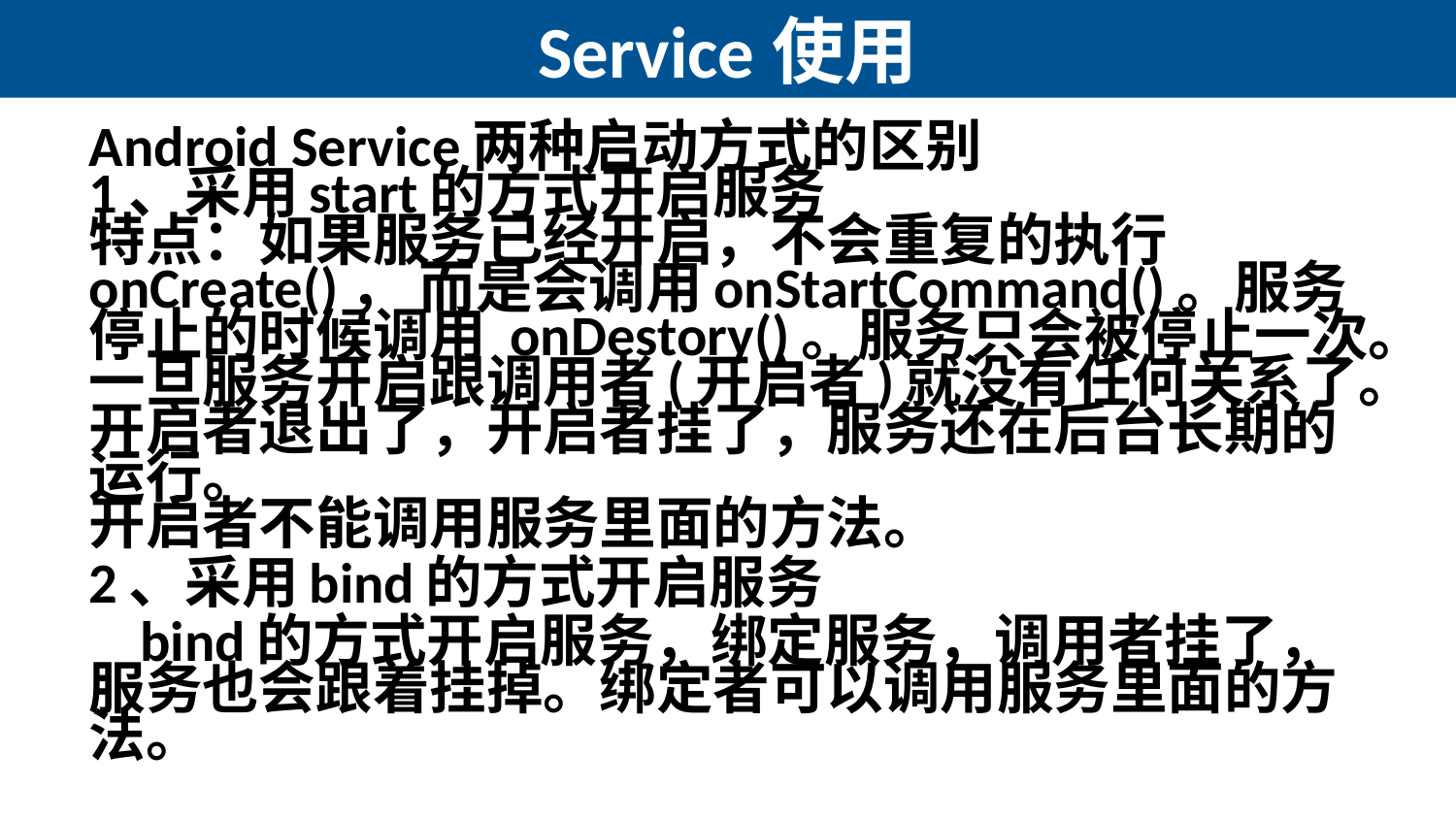

# Service使用
Android Service两种启动方式的区别
1、采用start的方式开启服务
特点：如果服务已经开启，不会重复的执行onCreate()， 而是会调用onStartCommand()。服务停止的时候调用 onDestory()。服务只会被停止一次。一旦服务开启跟调用者(开启者)就没有任何关系了。开启者退出了，开启者挂了，服务还在后台长期的运行。
开启者不能调用服务里面的方法。
2、采用bind的方式开启服务
    bind的方式开启服务，绑定服务，调用者挂了，服务也会跟着挂掉。绑定者可以调用服务里面的方法。